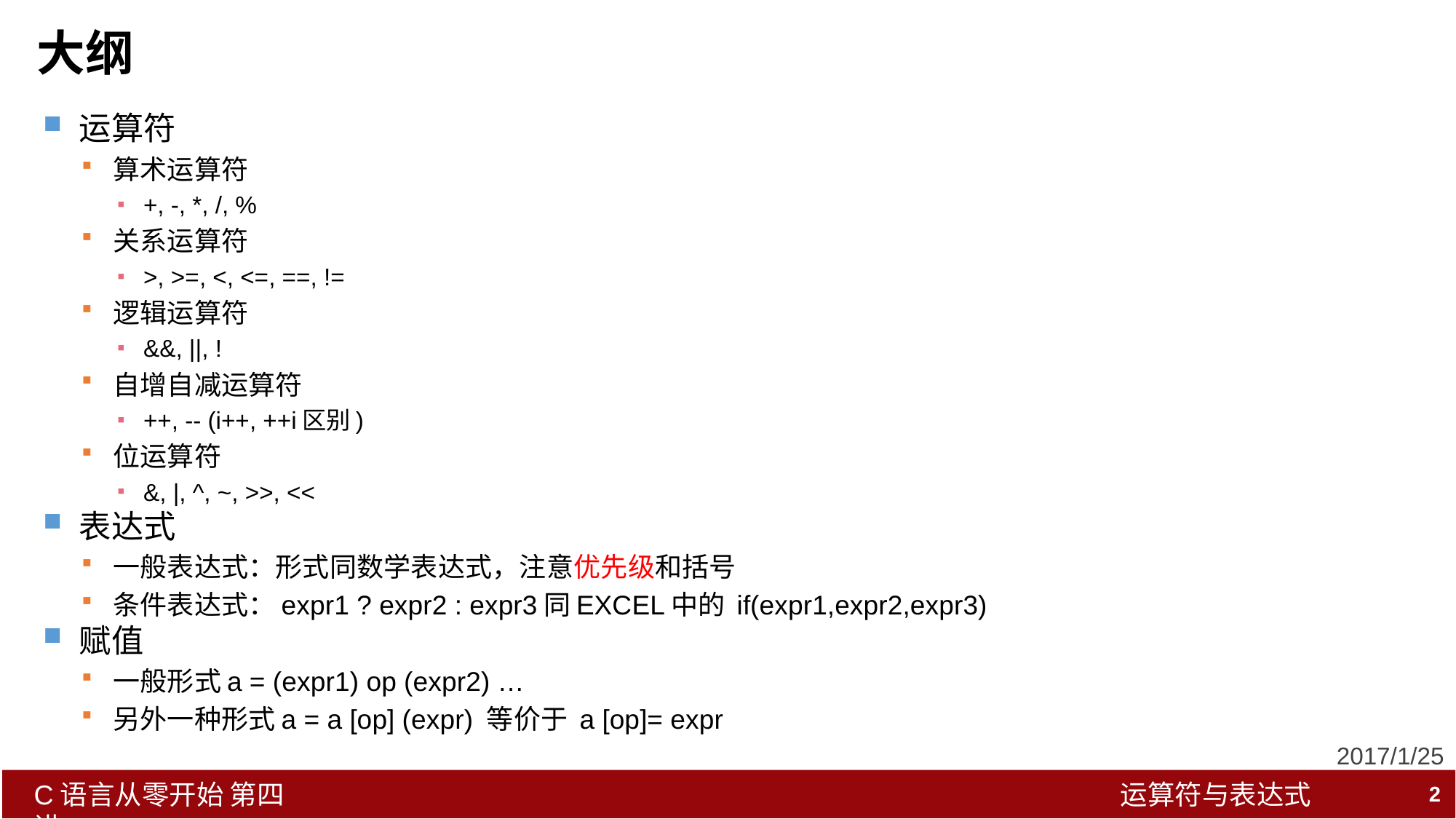

# 大纲
运算符
算术运算符
+, -, *, /, %
关系运算符
>, >=, <, <=, ==, !=
逻辑运算符
&&, ||, !
自增自减运算符
++, -- (i++, ++i区别)
位运算符
&, |, ^, ~, >>, <<
表达式
一般表达式：形式同数学表达式，注意优先级和括号
条件表达式：expr1 ? expr2 : expr3同EXCEL中的 if(expr1,expr2,expr3)
赋值
一般形式a = (expr1) op (expr2) …
另外一种形式a = a [op] (expr) 等价于 a [op]= expr
2017/1/25
2